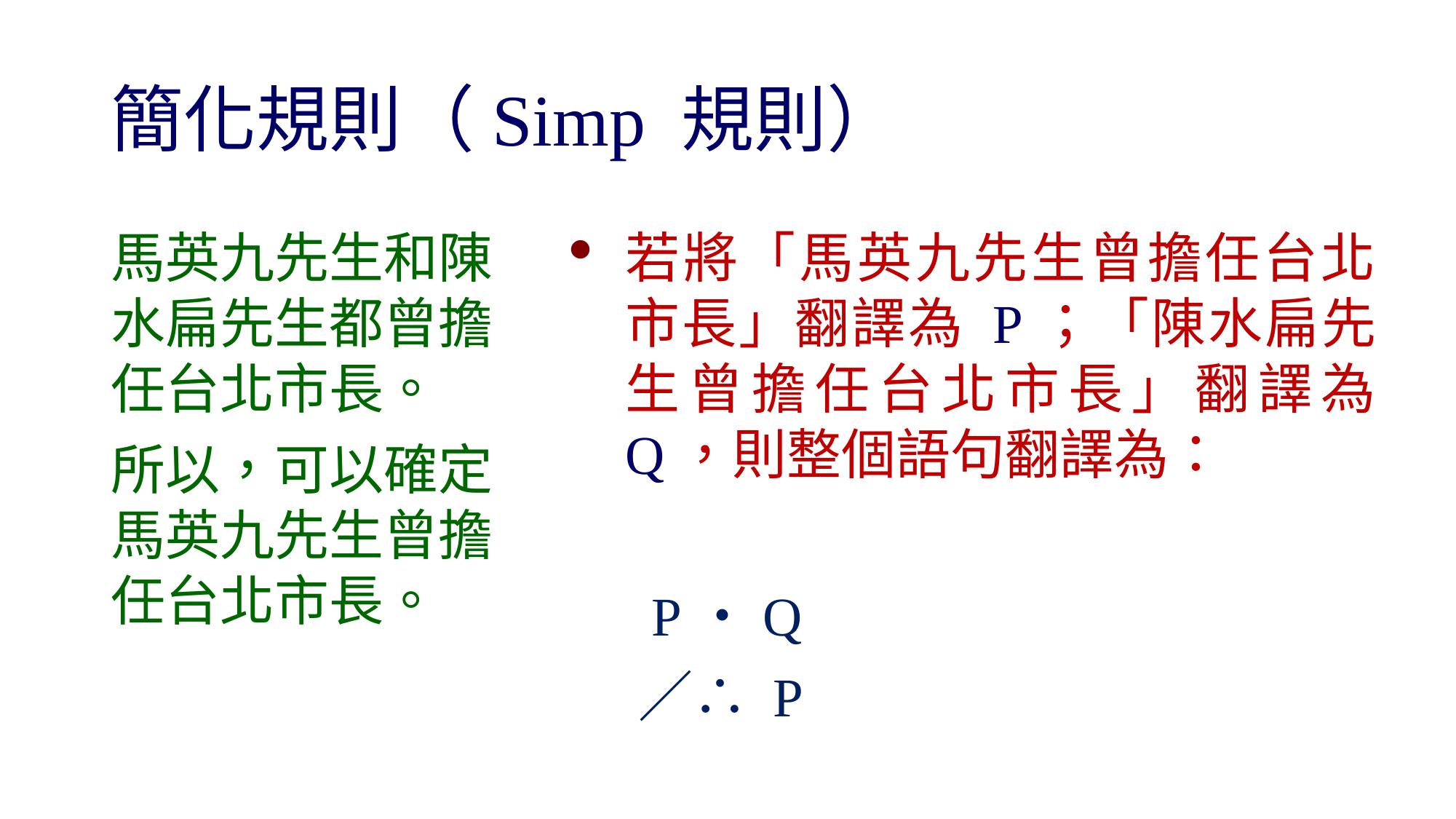

# 簡化規則（Simp 規則）
馬英九先生和陳水扁先生都曾擔任台北市長。
所以，可以確定馬英九先生曾擔任台北市長。
若將「馬英九先生曾擔任台北市長」翻譯為 P；「陳水扁先生曾擔任台北市長」翻譯為 Q，則整個語句翻譯為：

　 P・Q
　 ／∴ P